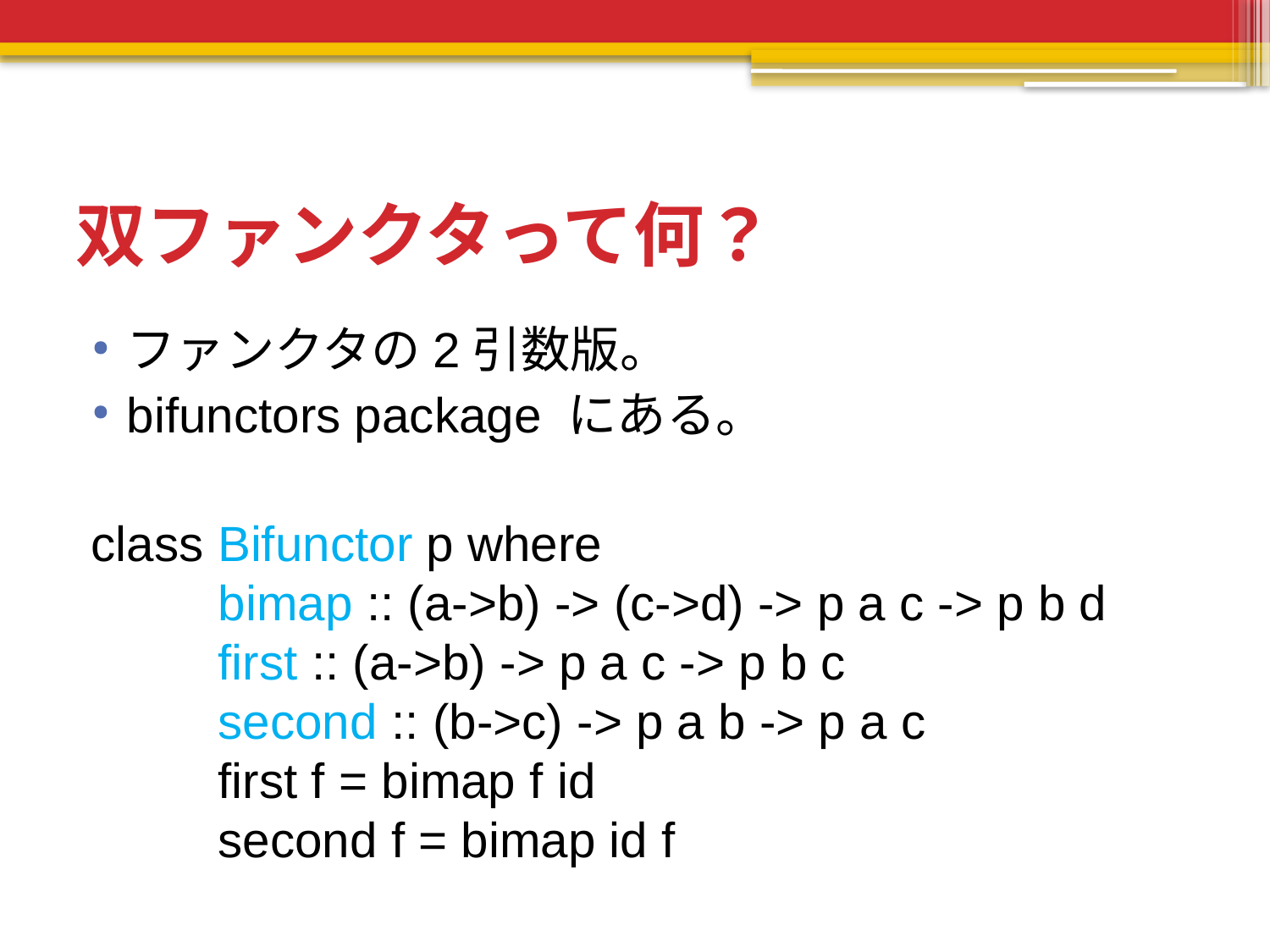

# 双ファンクタって何？
ファンクタの2引数版。
bifunctors package にある。

class Bifunctor p where
	bimap :: (a->b) -> (c->d) -> p a c -> p b d
	first :: (a->b) -> p a c -> p b c
	second :: (b->c) -> p a b -> p a c
	first f = bimap f id
	second f = bimap id f